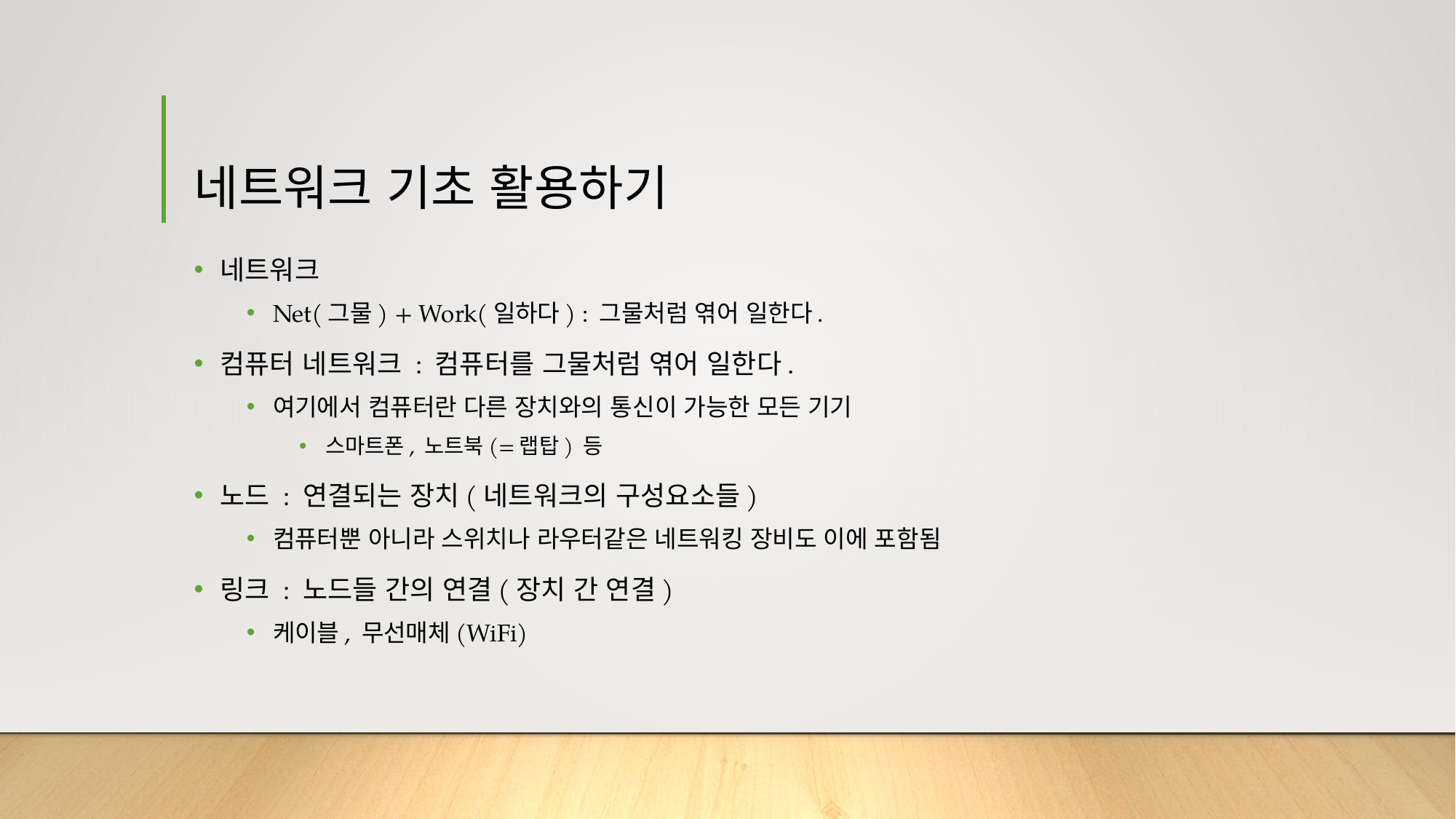

# 네트워크 기초 활용하기
네트워크
Net(그물) + Work(일하다) : 그물처럼 엮어 일한다.
컴퓨터 네트워크 : 컴퓨터를 그물처럼 엮어 일한다.
여기에서 컴퓨터란 다른 장치와의 통신이 가능한 모든 기기
스마트폰, 노트북(=랩탑) 등
노드 : 연결되는 장치(네트워크의 구성요소들)
컴퓨터뿐 아니라 스위치나 라우터같은 네트워킹 장비도 이에 포함됨
링크 : 노드들 간의 연결(장치 간 연결)
케이블, 무선매체(WiFi)